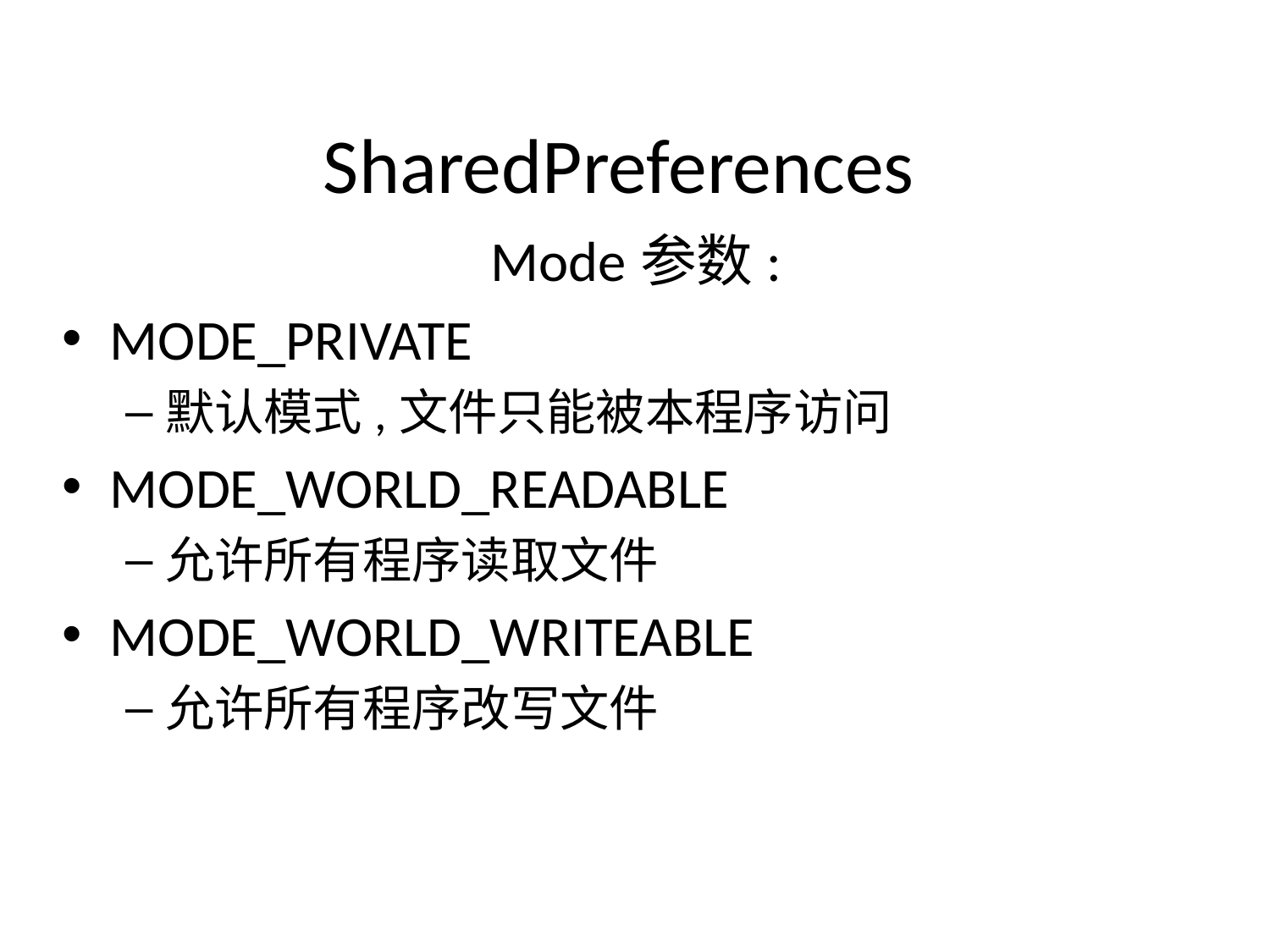

# SharedPreferences
				Mode参数:
MODE_PRIVATE
默认模式,文件只能被本程序访问
MODE_WORLD_READABLE
允许所有程序读取文件
MODE_WORLD_WRITEABLE
允许所有程序改写文件